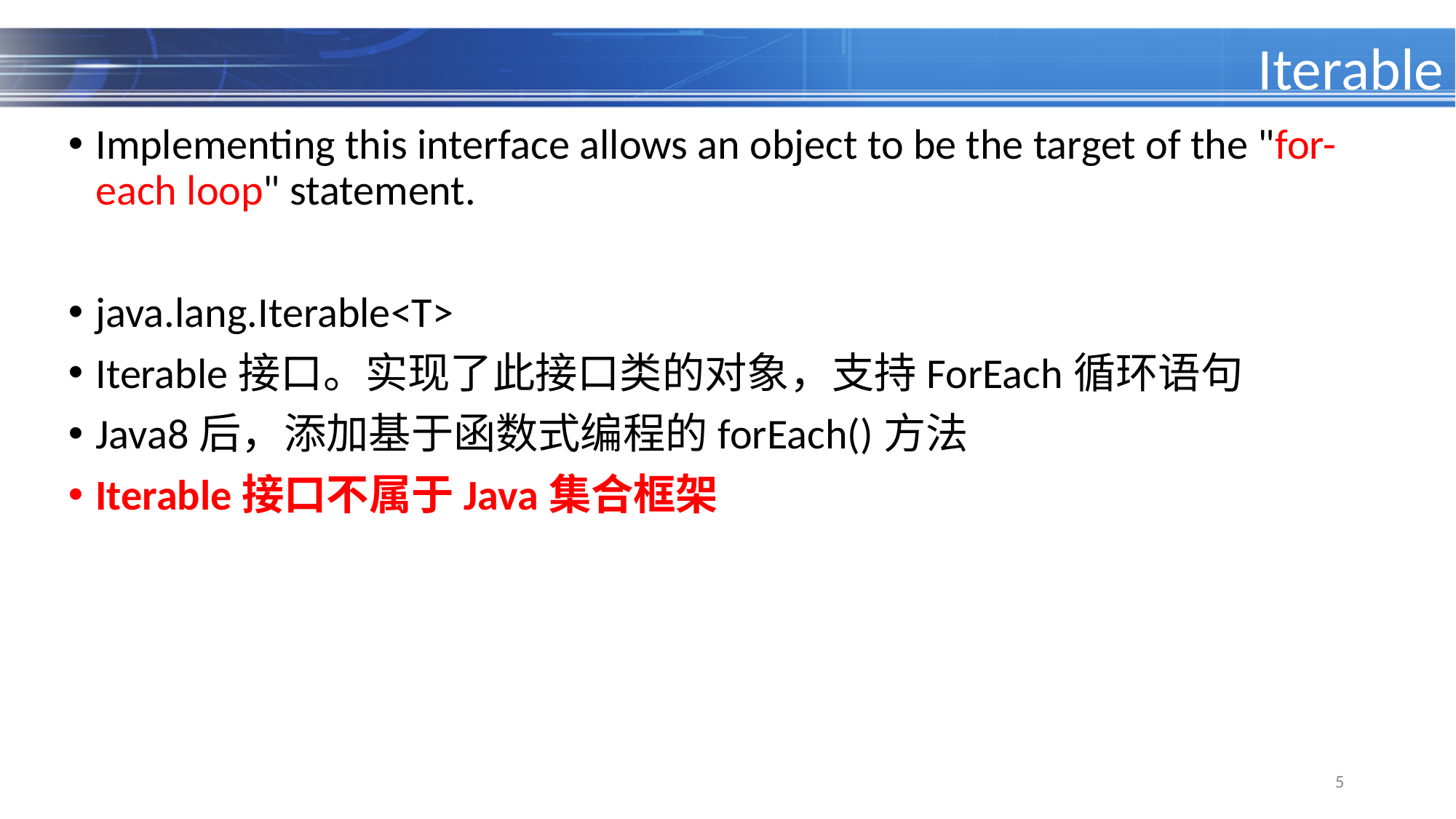

# Iterable
Implementing this interface allows an object to be the target of the "for-each loop" statement.

java.lang.Iterable<T>
Iterable接口。实现了此接口类的对象，支持ForEach循环语句
Java8后，添加基于函数式编程的forEach()方法
Iterable接口不属于Java集合框架

5